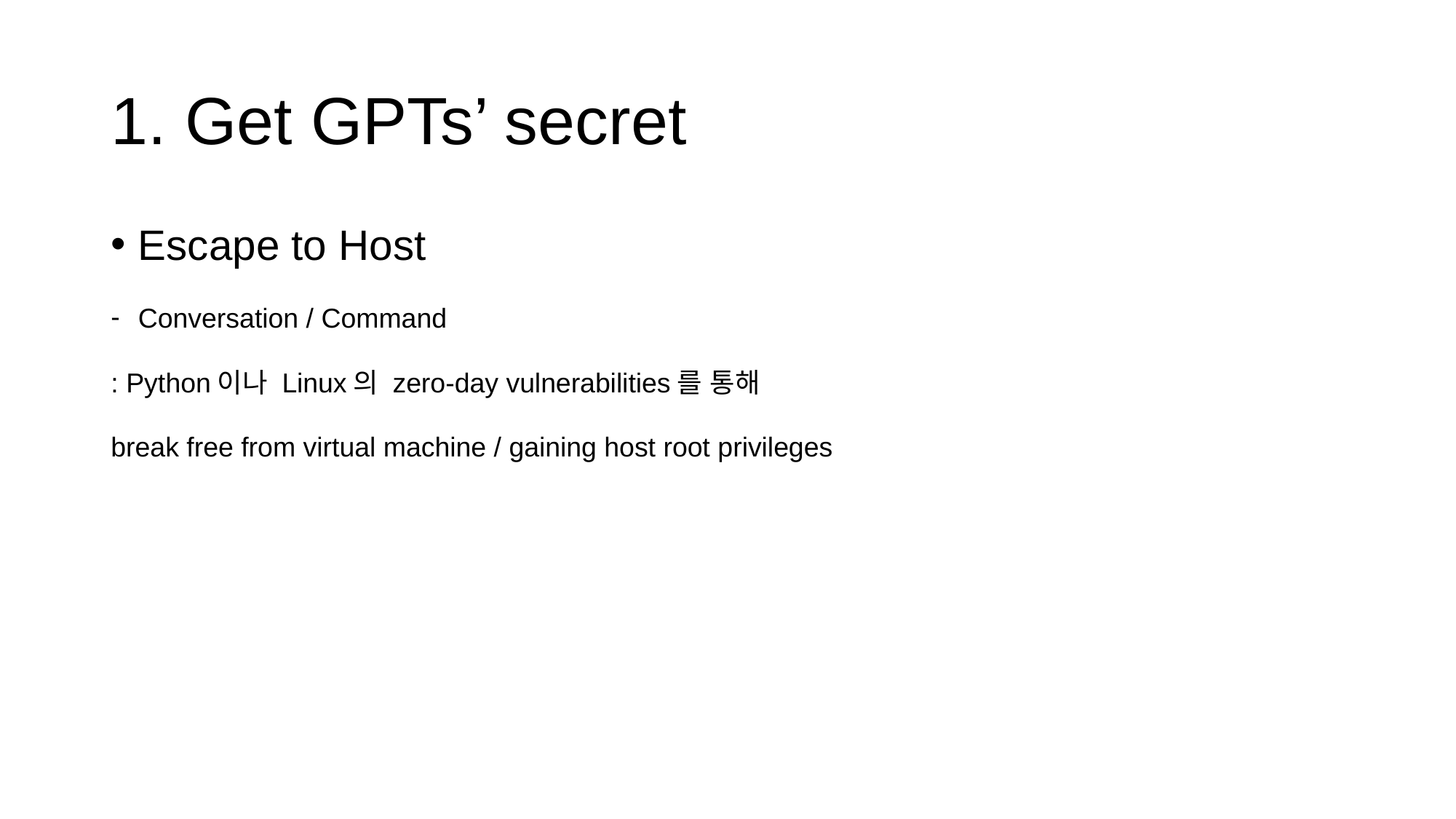

# 1. Get GPTs’ secret
Escape to Host
Conversation / Command
: Python이나 Linux의 zero-day vulnerabilities를 통해
break free from virtual machine / gaining host root privileges